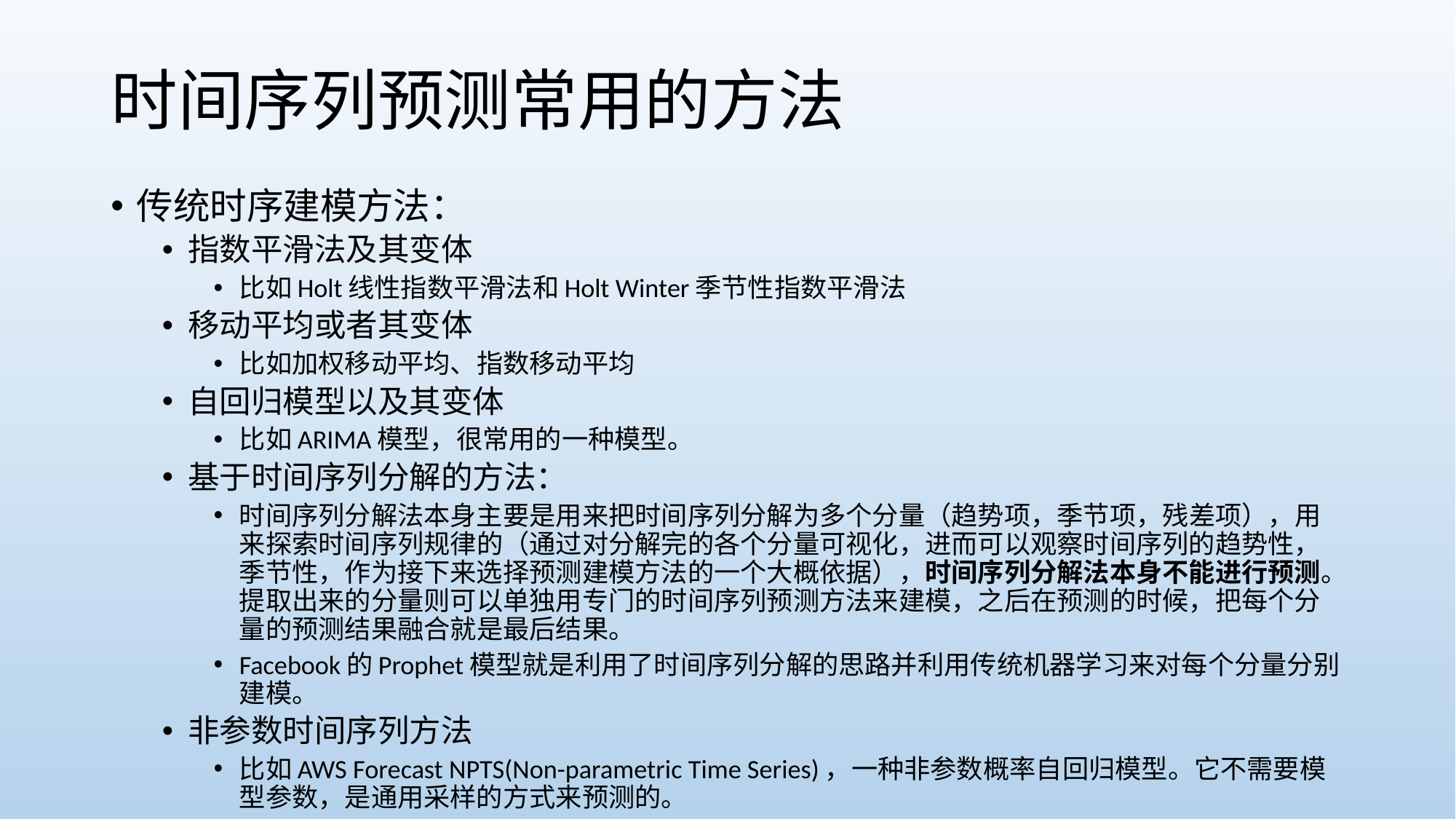

# 时间序列预测常用的方法
传统时序建模方法：
指数平滑法及其变体
比如Holt线性指数平滑法和Holt Winter季节性指数平滑法
移动平均或者其变体
比如加权移动平均、指数移动平均
自回归模型以及其变体
比如ARIMA模型，很常用的一种模型。
基于时间序列分解的方法：
时间序列分解法本身主要是用来把时间序列分解为多个分量（趋势项，季节项，残差项），用来探索时间序列规律的（通过对分解完的各个分量可视化，进而可以观察时间序列的趋势性，季节性，作为接下来选择预测建模方法的一个大概依据），时间序列分解法本身不能进行预测。提取出来的分量则可以单独用专门的时间序列预测方法来建模，之后在预测的时候，把每个分量的预测结果融合就是最后结果。
Facebook的Prophet模型就是利用了时间序列分解的思路并利用传统机器学习来对每个分量分别建模。
非参数时间序列方法
比如AWS Forecast NPTS(Non-parametric Time Series)，一种非参数概率自回归模型。它不需要模型参数，是通用采样的方式来预测的。